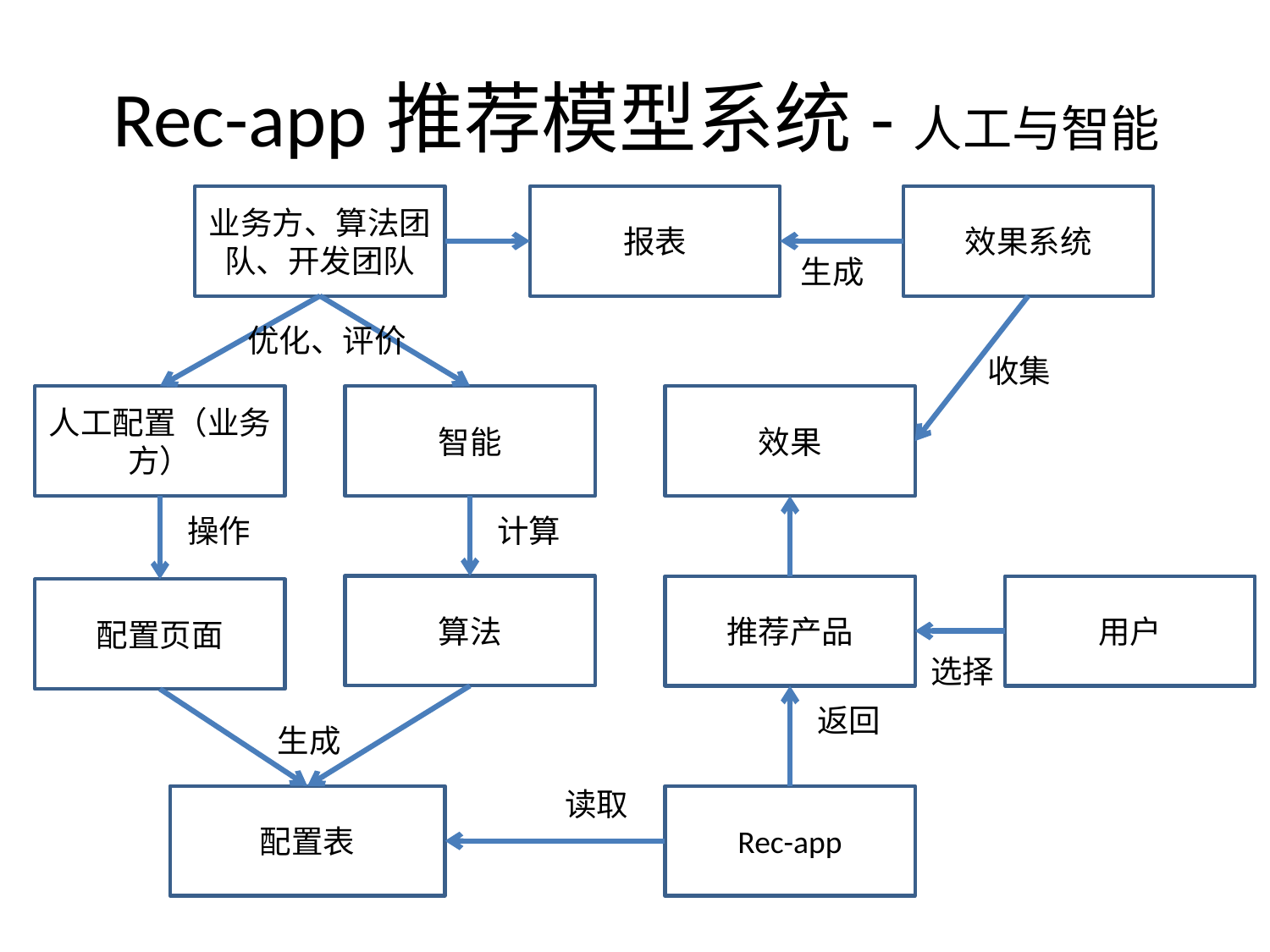

# Rec-app推荐模型系统-人工与智能
业务方、算法团队、开发团队
报表
效果系统
生成
优化、评价
收集
人工配置（业务方）
智能
效果
操作
计算
算法
推荐产品
用户
配置页面
选择
生成
返回
读取
配置表
Rec-app